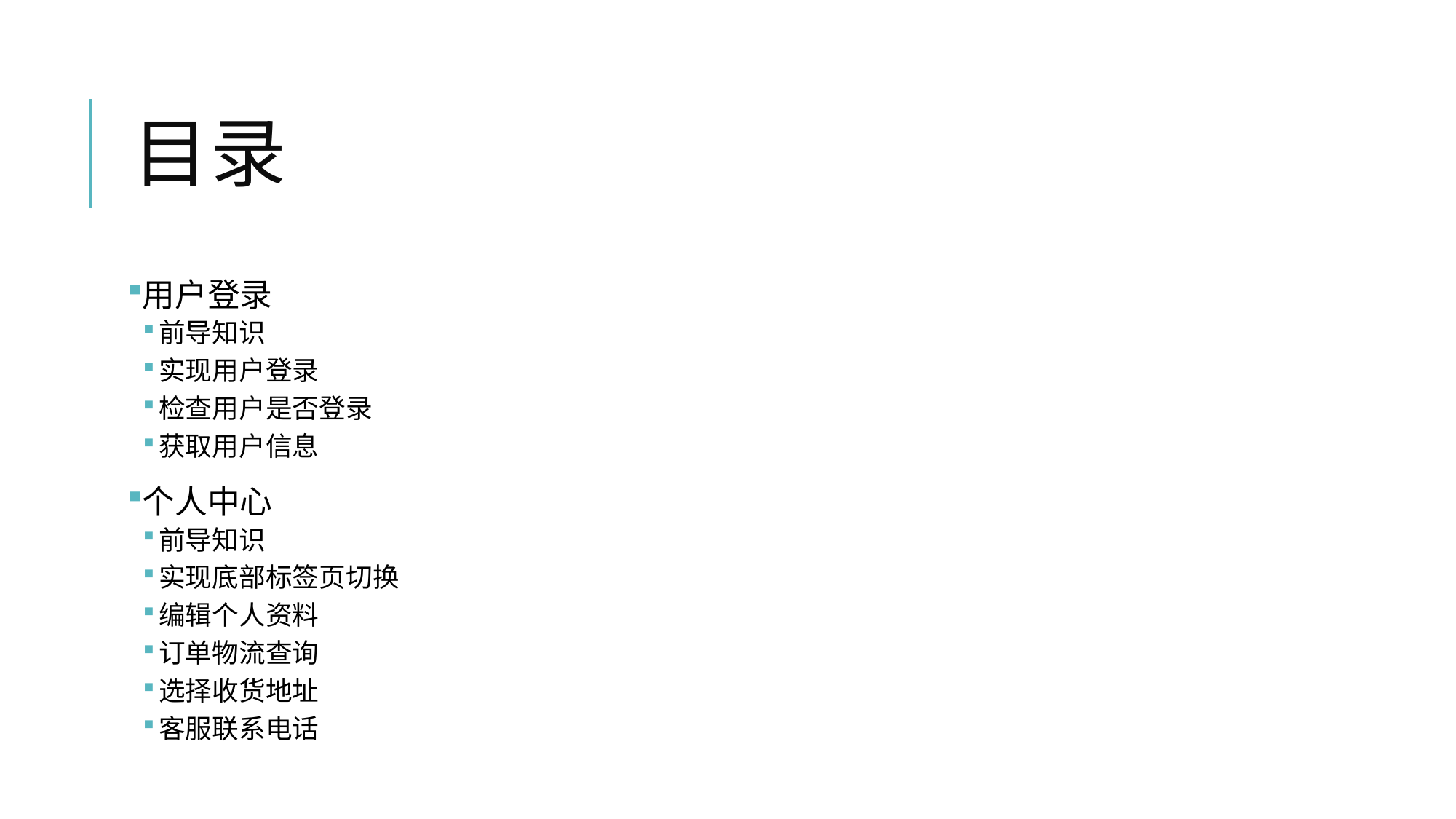

# 目录
用户登录
前导知识
实现用户登录
检查用户是否登录
获取用户信息
个人中心
前导知识
实现底部标签页切换
编辑个人资料
订单物流查询
选择收货地址
客服联系电话